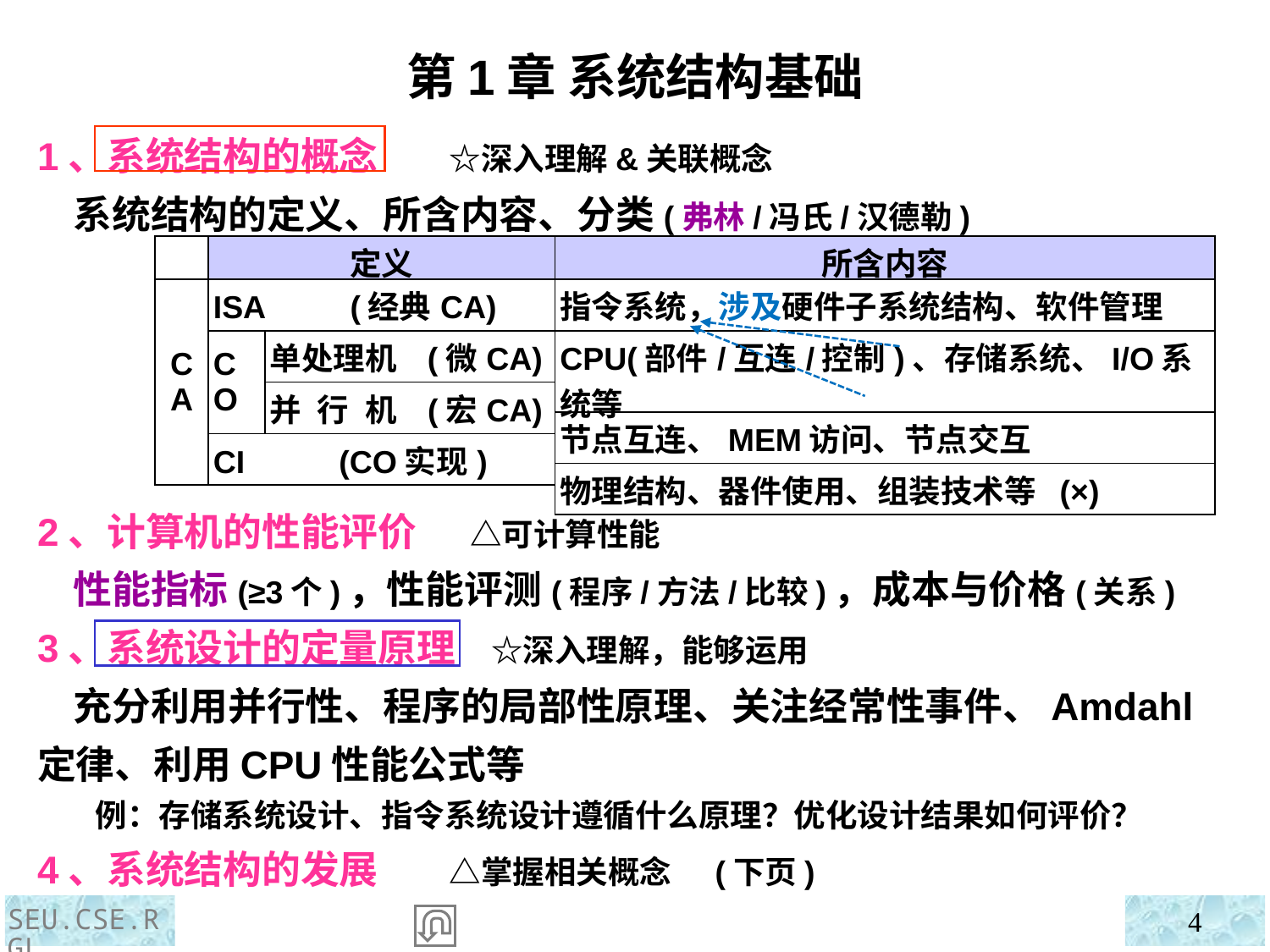

第1章 系统结构基础
1、系统结构的概念        ☆深入理解&关联概念
   系统结构的定义、所含内容、分类(弗林/冯氏/汉德勒)

2、计算机的性能评价      △可计算性能
   性能指标(≥3个)，性能评测(程序/方法/比较)，成本与价格(关系)
3、系统设计的定量原理    ☆深入理解，能够运用
   充分利用并行性、程序的局部性原理、关注经常性事件、Amdahl定律、利用CPU性能公式等
       例：存储系统设计、指令系统设计遵循什么原理？优化设计结果如何评价？
4、系统结构的发展        △掌握相关概念     (下页)

|  | 定义 |  |
| --- | --- | --- |
| CA | ISA (经典CA) |  |
|  | CO | 单处理机 (微CA) |
|  |  | 并行机 (宏CA) |
|  | CI (CO实现) |  |
| 所含内容 |
| --- |
| 指令系统，涉及硬件子系统结构、软件管理 |
| CPU(部件/互连/控制)、存储系统、I/O系统等 |
| 节点互连、MEM访问、节点交互 |
| 物理结构、器件使用、组装技术等 (×) |

SEU.CSE.RGL
4